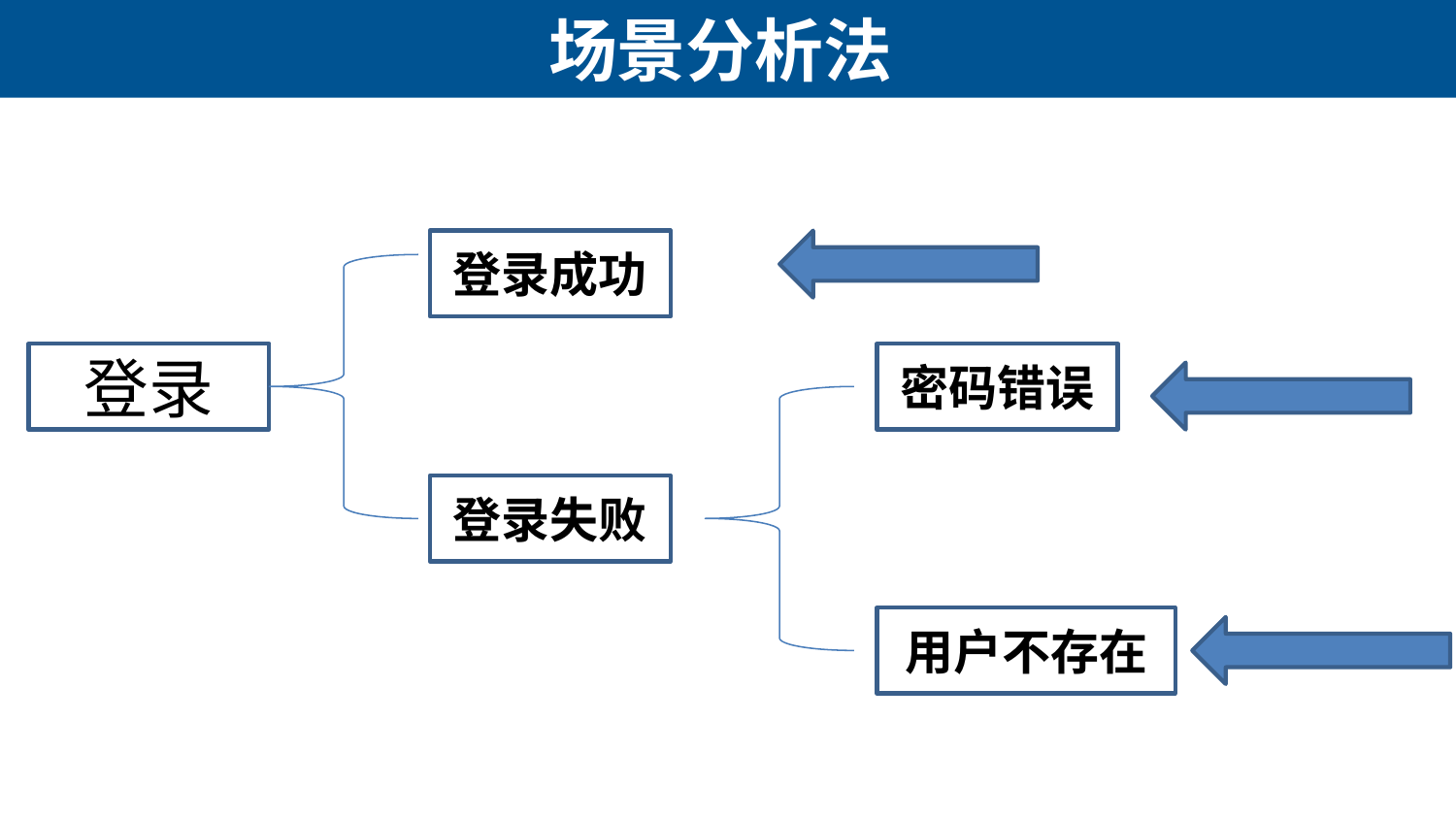

# 场景分析法
登录成功

登录
密码错误

登录失败
用户不存在